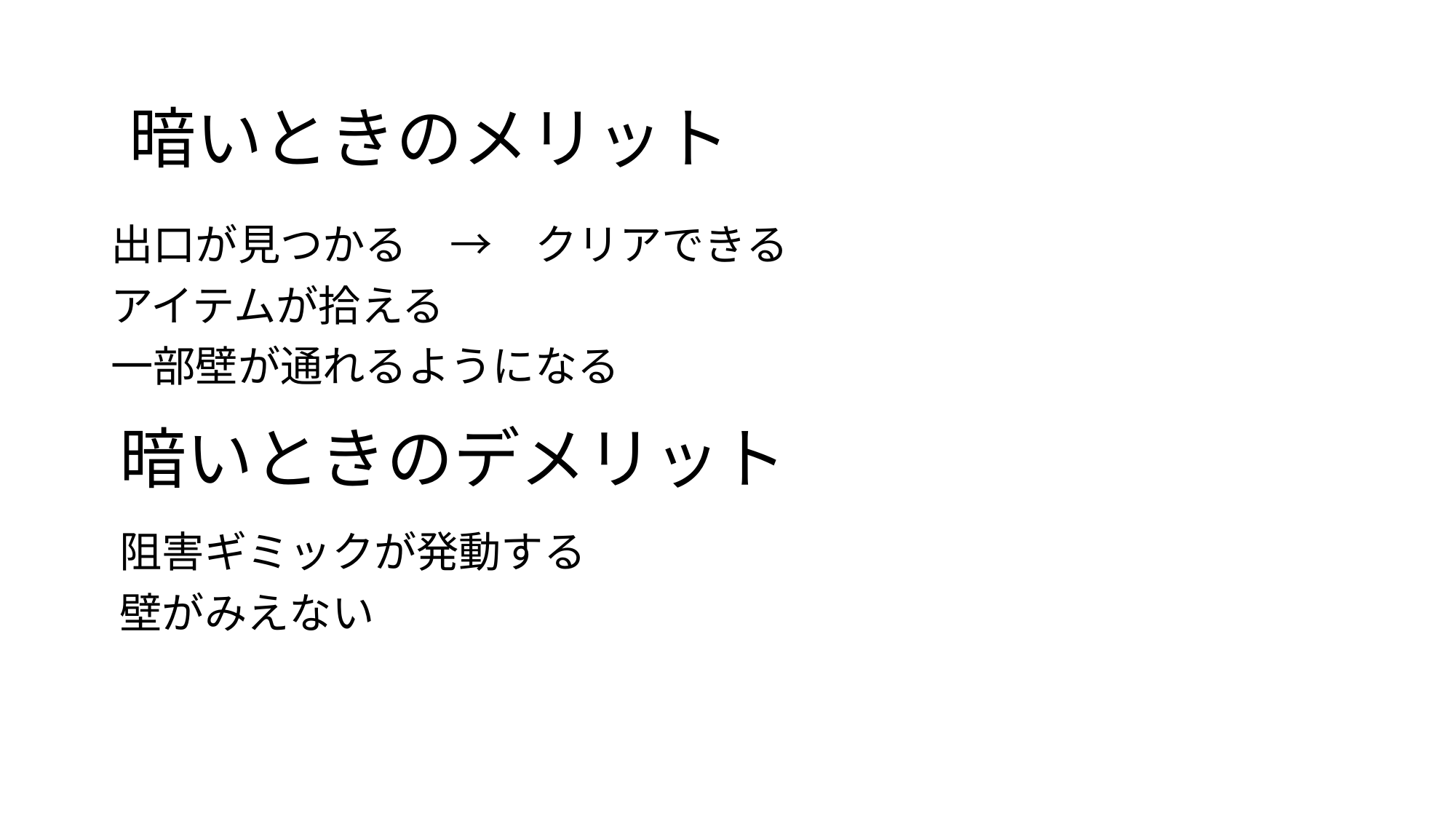

暗いときのメリット
出口が見つかる　→　クリアできる
アイテムが拾える
一部壁が通れるようになる
# 暗いときのデメリット
阻害ギミックが発動する
壁がみえない